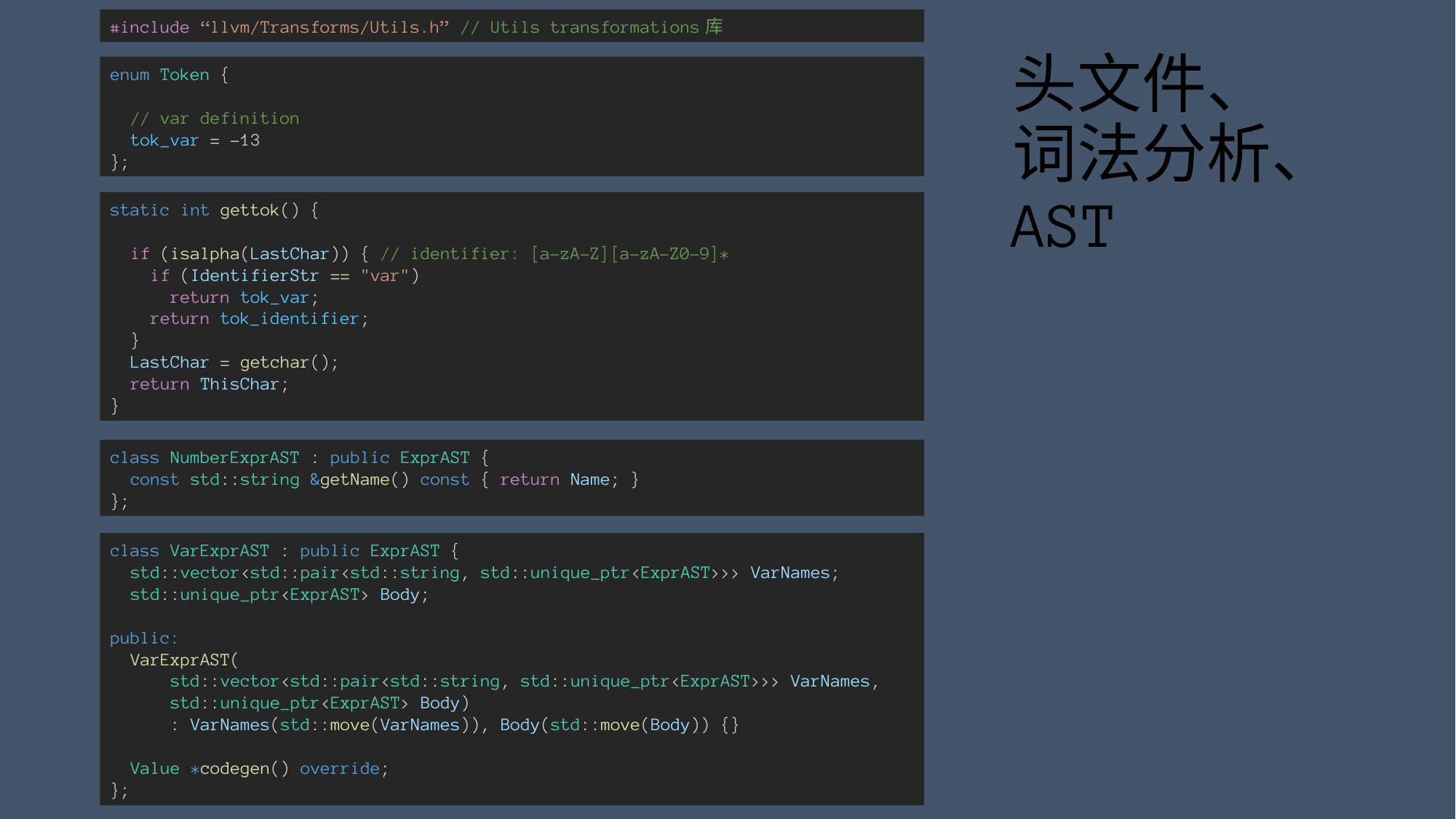

#include “llvm/Transforms/Utils.h” // Utils transformations库
# 头文件、 词法分析、 AST
enum Token {
  // var definition
  tok_var = -13
};
static int gettok() {
  if (isalpha(LastChar)) { // identifier: [a-zA-Z][a-zA-Z0-9]*
    if (IdentifierStr == "var")
      return tok_var;
    return tok_identifier;
  }
  LastChar = getchar();
  return ThisChar;
}
class NumberExprAST : public ExprAST {
  const std::string &getName() const { return Name; }
};
class VarExprAST : public ExprAST {
  std::vector<std::pair<std::string, std::unique_ptr<ExprAST>>> VarNames;
  std::unique_ptr<ExprAST> Body;
public:
  VarExprAST(
      std::vector<std::pair<std::string, std::unique_ptr<ExprAST>>> VarNames,
      std::unique_ptr<ExprAST> Body)
      : VarNames(std::move(VarNames)), Body(std::move(Body)) {}
  Value *codegen() override;
};